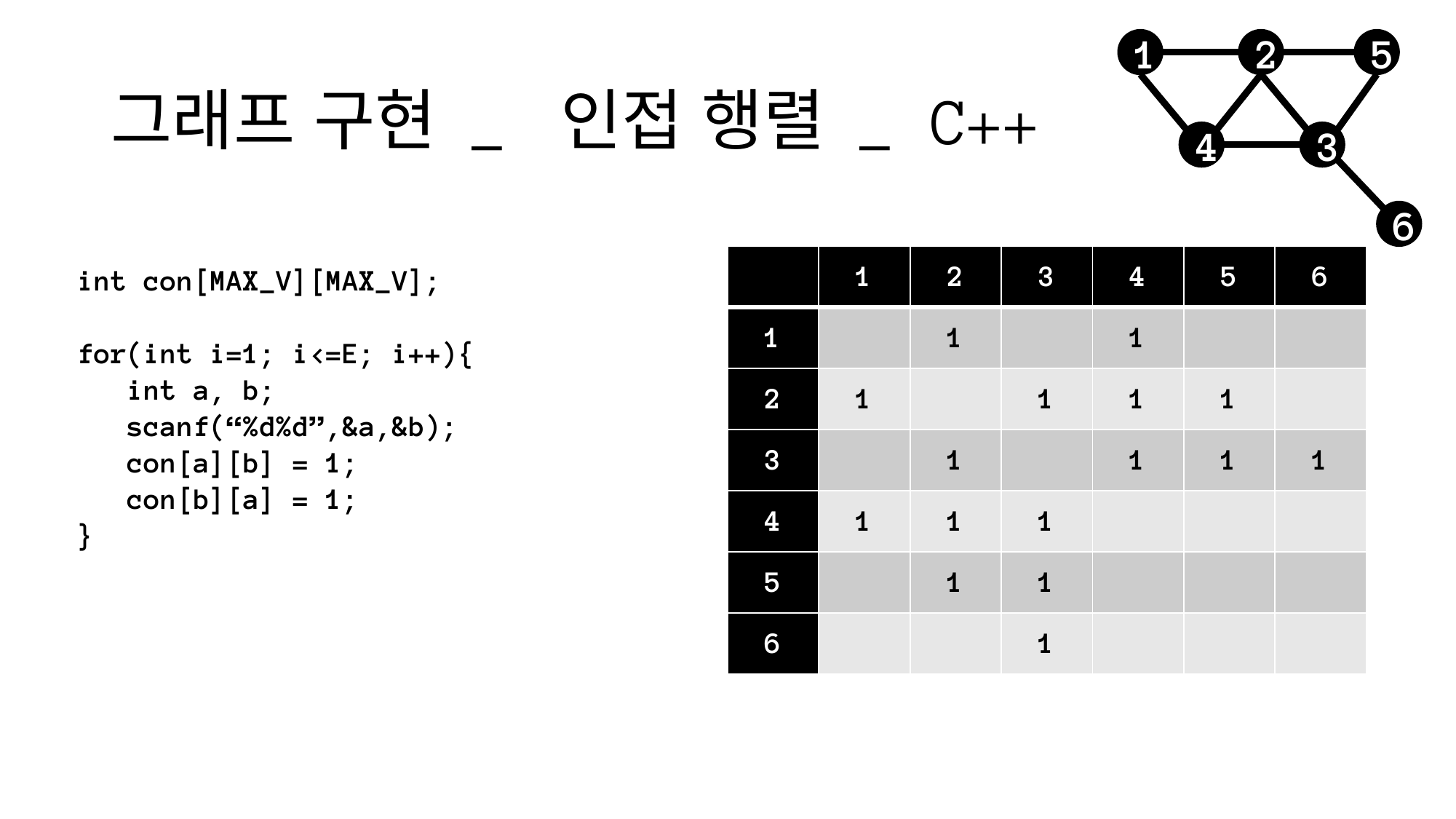

1
2
5
4
3
6
# 그래프 구현 _ 인접 행렬 _ C++
|  | 1 | 2 | 3 | 4 | 5 | 6 |
| --- | --- | --- | --- | --- | --- | --- |
| 1 |  | 1 |  | 1 |  |  |
| 2 | 1 |  | 1 | 1 | 1 |  |
| 3 |  | 1 |  | 1 | 1 | 1 |
| 4 | 1 | 1 | 1 |  |  |  |
| 5 |  | 1 | 1 |  |  |  |
| 6 |  |  | 1 |  |  |  |
int con[MAX_V][MAX_V];

for(int i=1; i<=E; i++){
   int a, b;
   scanf(“%d%d”,&a,&b);
   con[a][b] = 1;
   con[b][a] = 1;
}